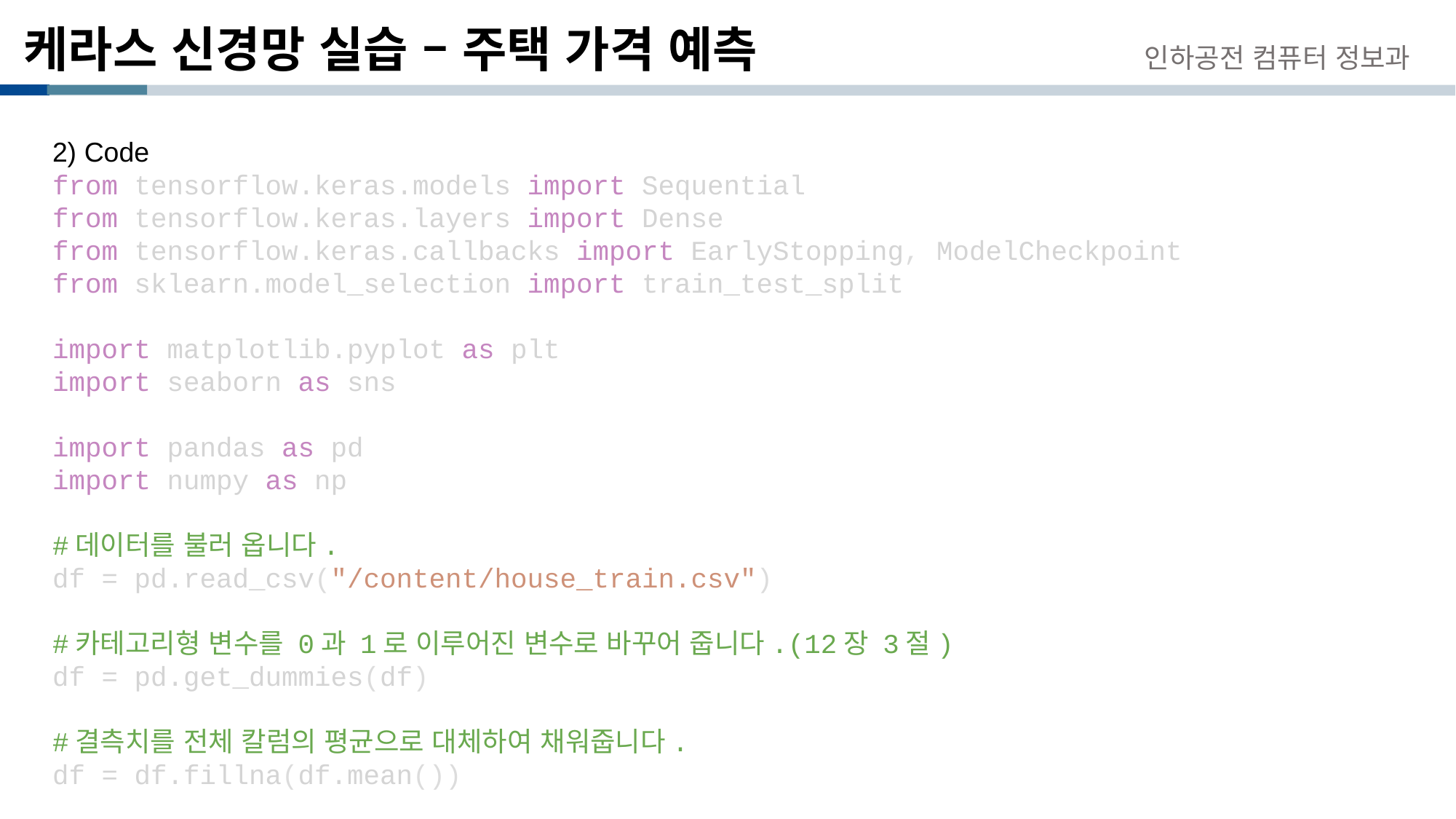

# 케라스 신경망 실습 – 주택 가격 예측
인하공전 컴퓨터 정보과
2) Code
from tensorflow.keras.models import Sequential
from tensorflow.keras.layers import Dense
from tensorflow.keras.callbacks import EarlyStopping, ModelCheckpoint
from sklearn.model_selection import train_test_split
import matplotlib.pyplot as plt
import seaborn as sns
import pandas as pd
import numpy as np
#데이터를 불러 옵니다.
df = pd.read_csv("/content/house_train.csv")
#카테고리형 변수를 0과 1로 이루어진 변수로 바꾸어 줍니다.(12장 3절)
df = pd.get_dummies(df)
#결측치를 전체 칼럼의 평균으로 대체하여 채워줍니다.
df = df.fillna(df.mean())
#업데이트된 데이터프레임을 출력해 봅니다.
#df
#집 값을 제외한 나머지 열을 저장합니다.
cols_train=['OverallQual','GrLivArea','GarageCars','GarageArea','TotalBsmtSF']
X_train_pre = df[cols_train]
#집 값을 저장합니다.
y = df['SalePrice'].values
X_train_pre=X_train_pre.astype(float)
y=y.astype(float)
#전체의 80%를 학습셋으로, 20%를 테스트셋으로 지정합니다.
X_train, X_test, y_train, y_test = train_test_split(X_train_pre, y, test_size=0.2)
#모델의 구조를 설정합니다.
model = Sequential()
model.add(Dense(10, input_dim=X_train.shape[1], activation='relu'))
model.add(Dense(20, activation='relu'))  # 30
model.add(Dense(20, activation='relu'))
model.add(Dense(1))
model.summary()
#모델을 실행합니다.
model.compile(optimizer ='adam', loss = 'mean_squared_error')
# 20회 이상 결과가 향상되지 않으면 자동으로 중단되게끔 합니다.
early_stopping_callback = EarlyStopping(monitor='val_loss', patience=15)
# 모델의 이름을 정합니다.
modelpath="./data/model/house2.hdf5"
# 최적화 모델을 업데이트하고 저장합니다.
checkpointer = ModelCheckpoint(filepath=modelpath, monitor='val_loss', verbose=1, save_best_only=True)
#실행 관련 설정을 하는 부분입니다. 전체의 20%를 검증셋으로 설정합니다.
history = model.fit(X_train, y_train, validation_split=0.25, epochs=2000, batch_size=20, callbacks=[early_stopping_callback, checkpointer])
# 예측 값과 실제 값, 실행 번호가 들어갈 빈 리스트를 만듭니다.
real_prices =[]
pred_prices = []
X_num = []
# 25개의 샘플을 뽑아 실제 값, 예측 값을 출력해 봅니다.
n_iter = 0
Y_prediction = model.predict(X_test).flatten()
for i in range(25):
    real = y_test[i]
    prediction = Y_prediction[i]
    print("실제가격: {:.2f}, 예상가격: {:.2f}".format(real, prediction))
    real_prices.append(real)
    pred_prices.append(prediction)
    n_iter = n_iter + 1
    X_num.append(n_iter)
#그래프를 통해 샘플로 뽑은 25개의 값을 비교해 봅니다.
plt.plot(X_num, pred_prices, label='predicted price')
plt.plot(X_num, real_prices, label='real price')
plt.legend()
plt.show()